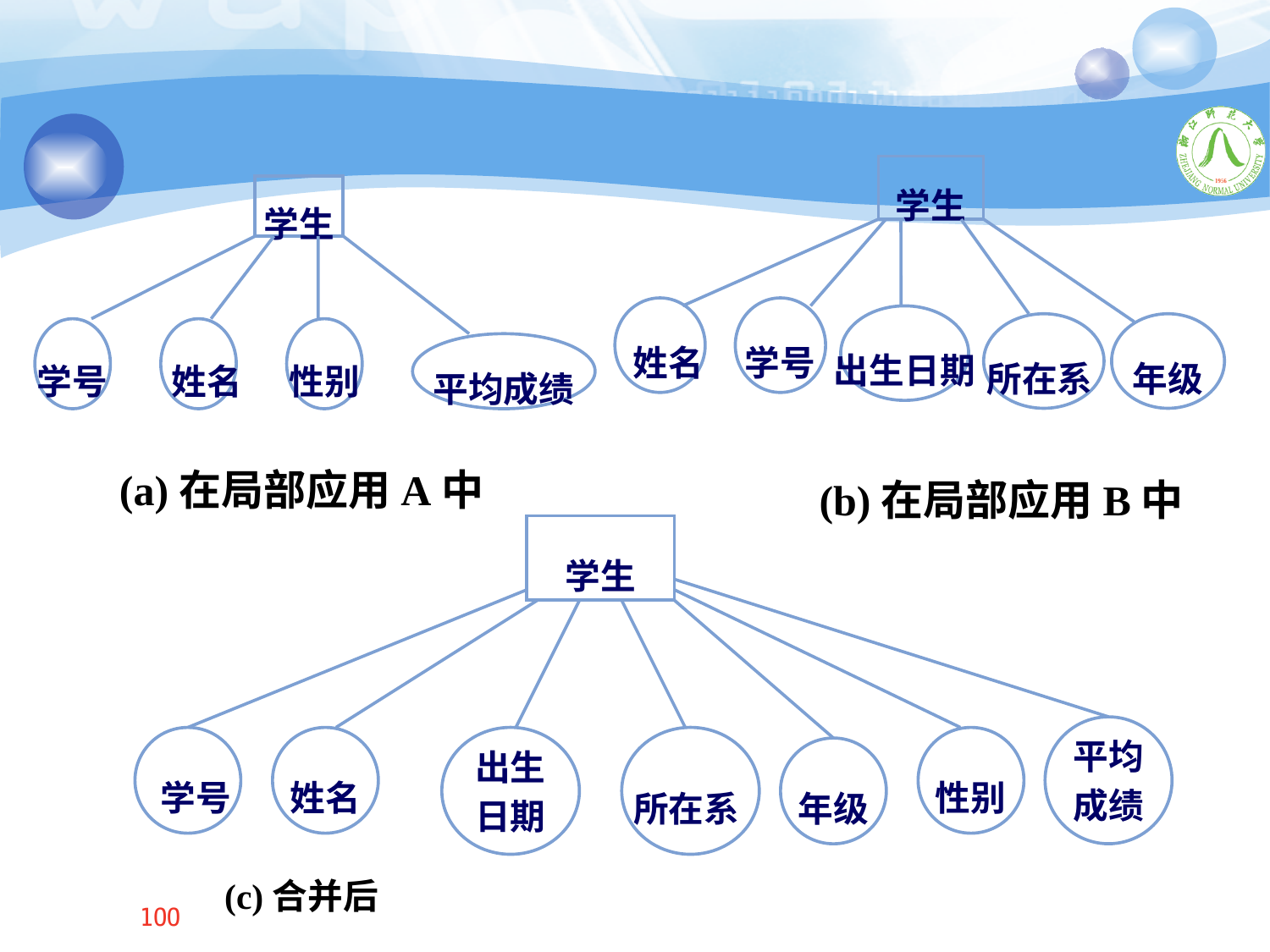

学生

 姓名
学号
出生日期
所在系
年级

学生

学号
 姓名
性别
平均成绩
(a)在局部应用A中
(b)在局部应用B中
学生

平均
成绩
 学号
姓名
出生
日期
所在系
性别
年级
(c)合并后
100